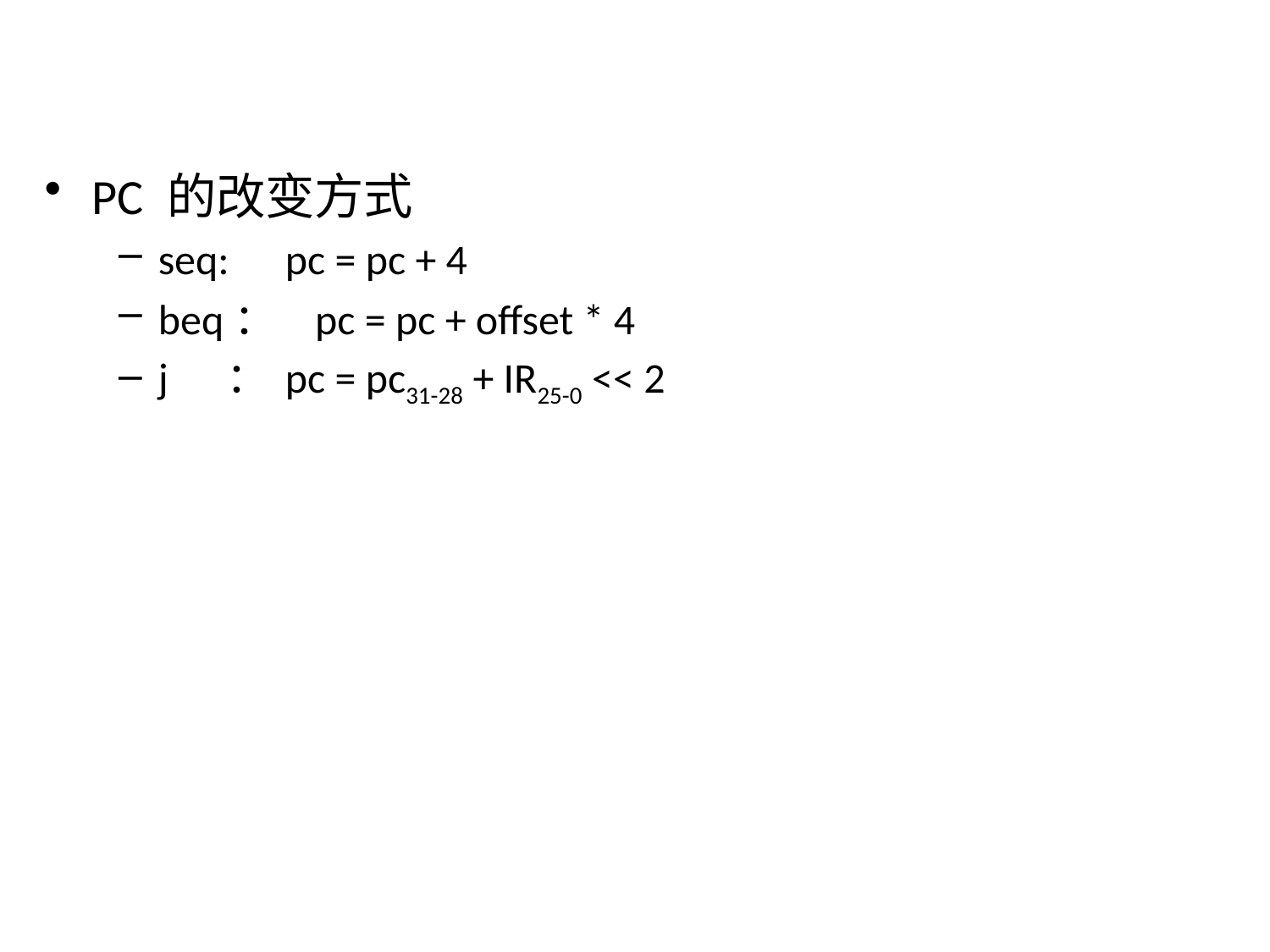

PC 的改变方式
seq:   	pc = pc + 4
beq：   pc = pc + offset * 4
j     ： 	pc = pc31-28 + IR25-0 << 2